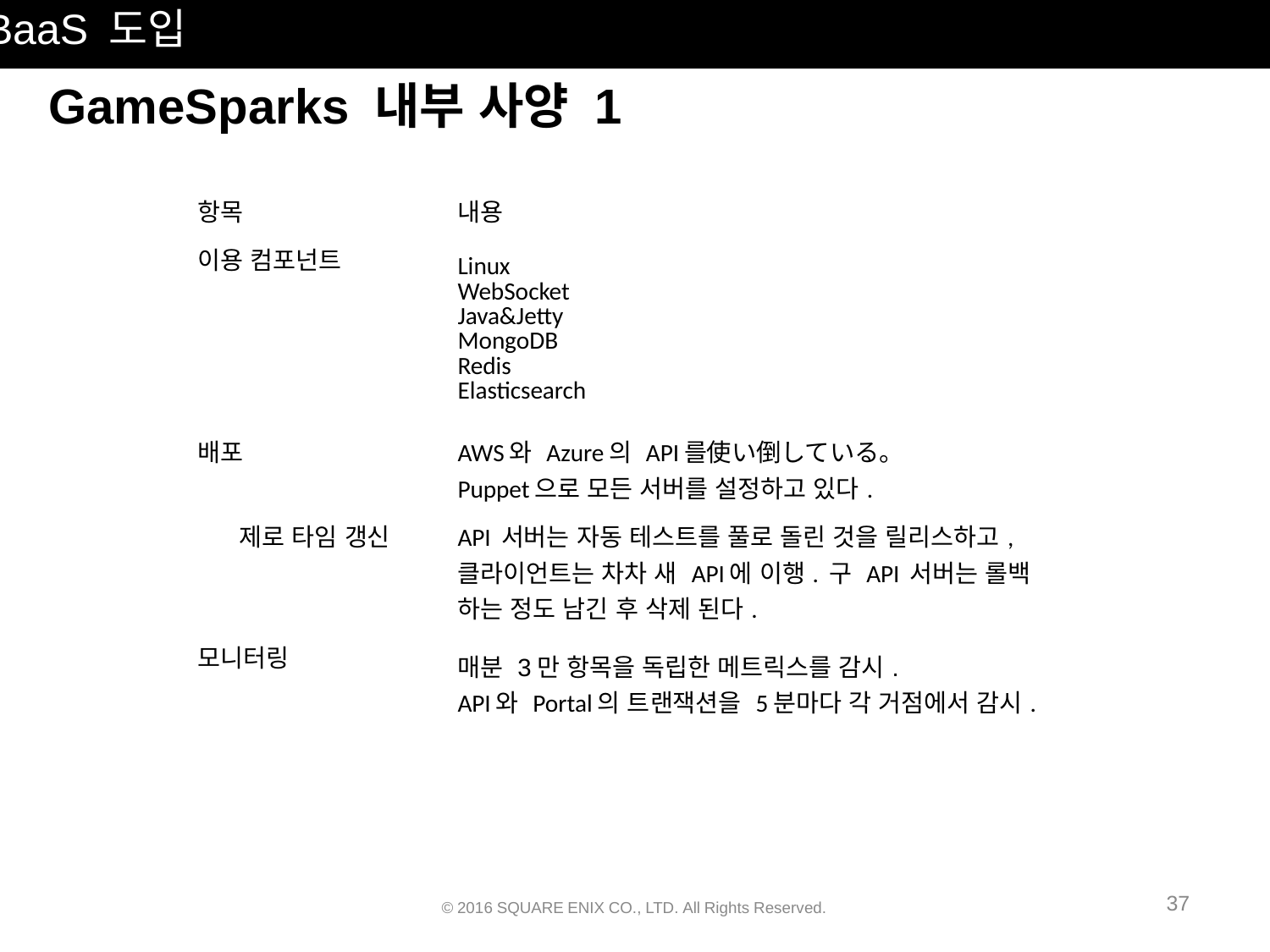

BaaS 도입

	GameSparks 내부 사양 1
| 항목 | 내용 |
| --- | --- |
| 이용 컴포넌트 | Linux WebSocket Java&Jetty MongoDB Redis Elasticsearch |
| 배포 | AWS와 Azure의 API를使い倒している。 Puppet으로 모든 서버를 설정하고 있다. |
| 제로 타임 갱신 | API 서버는 자동 테스트를 풀로 돌린 것을 릴리스하고, 클라이언트는 차차 새 API에 이행. 구 API 서버는 롤백 하는 정도 남긴 후 삭제 된다. |
| 모니터링 | 매분 3만 항목을 독립한 메트릭스를 감시. API와 Portal의 트랜잭션을 5분마다 각 거점에서 감시. |
37
© 2016 SQUARE ENIX CO., LTD. All Rights Reserved.